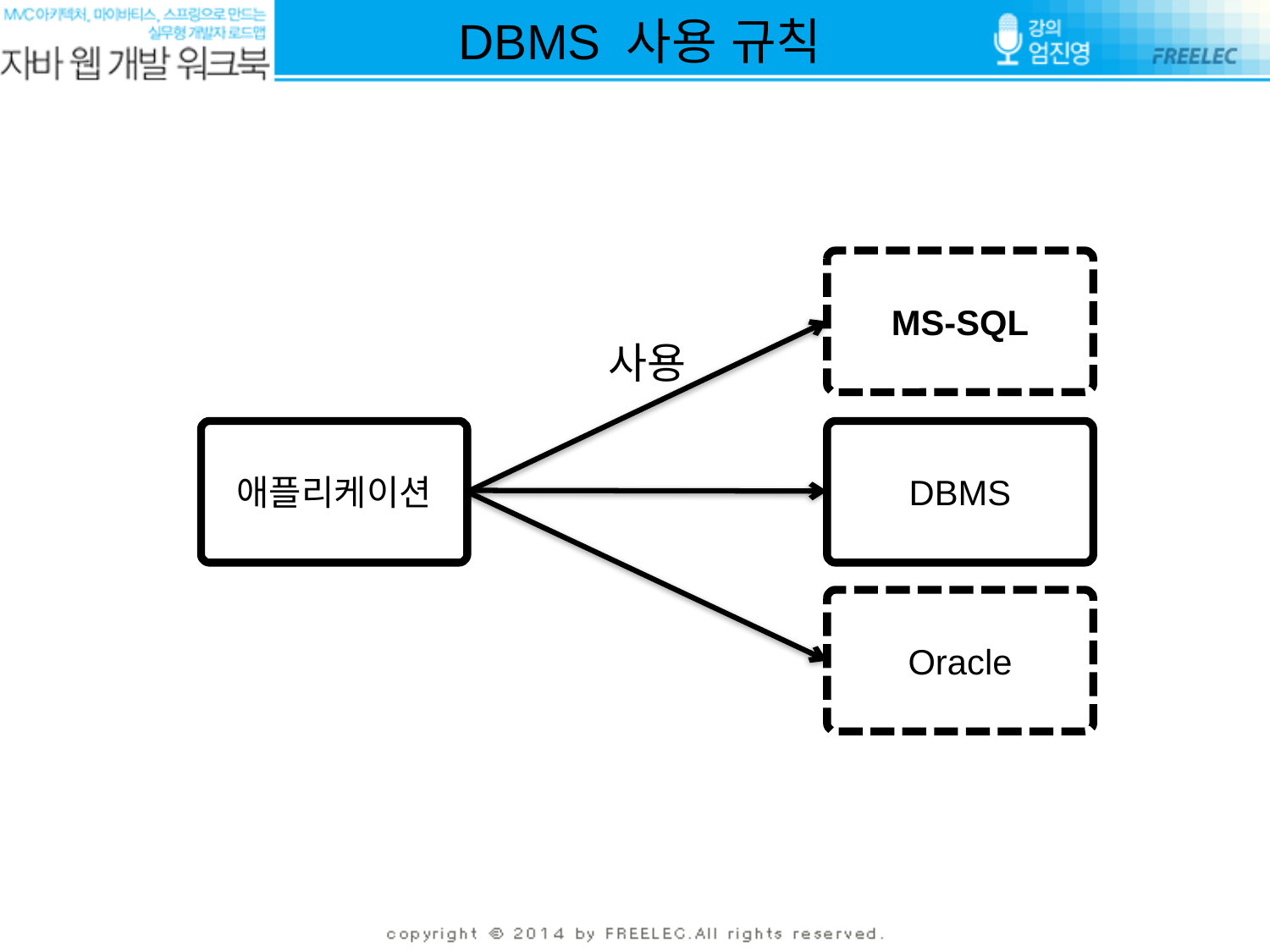

DBMS 사용 규칙
MS-SQL
사용
애플리케이션
DBMS
Oracle